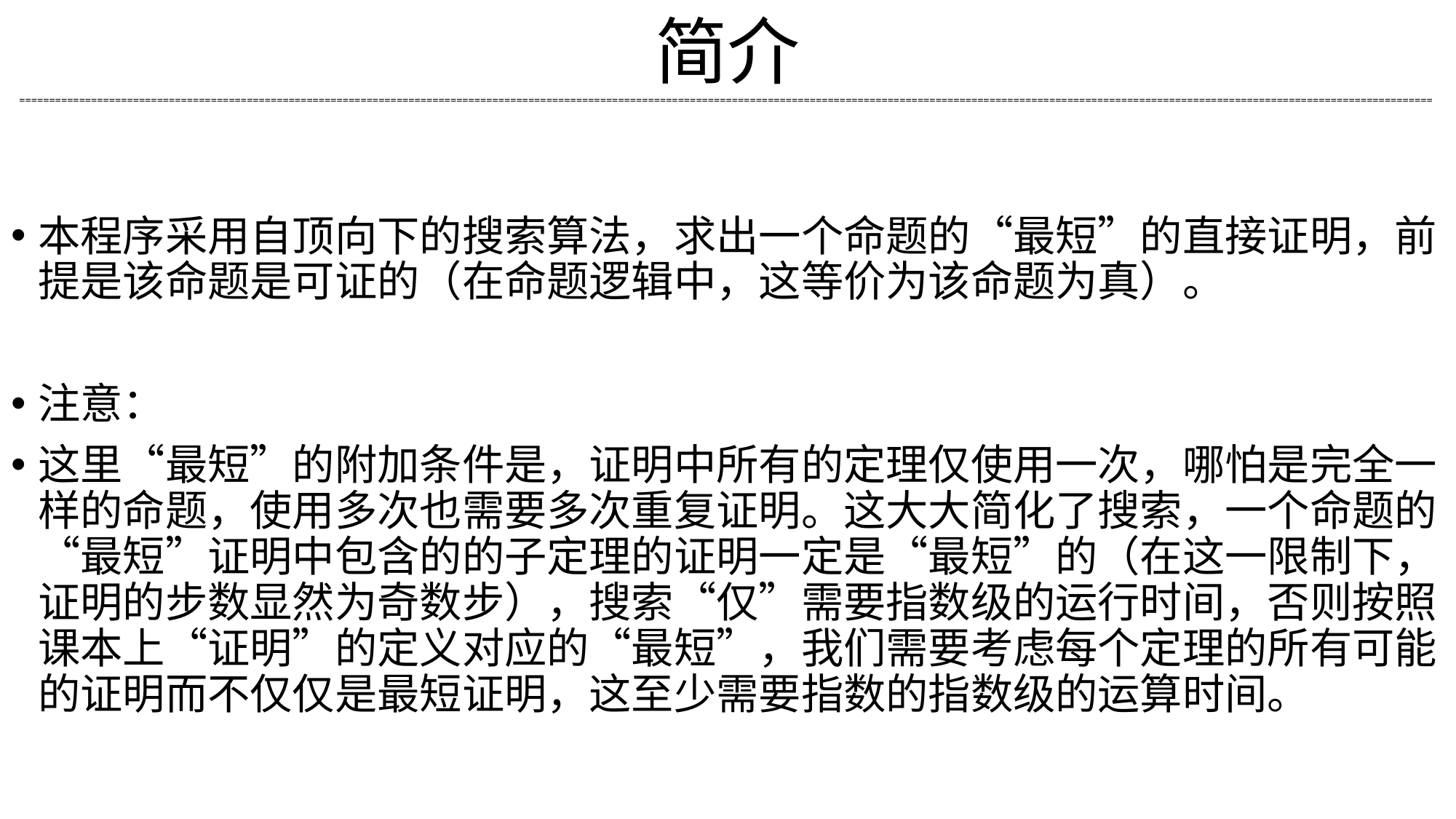

简介
============================================================================================================================================================================================================================================
本程序采用自顶向下的搜索算法，求出一个命题的“最短”的直接证明，前提是该命题是可证的（在命题逻辑中，这等价为该命题为真）。

注意：
这里“最短”的附加条件是，证明中所有的定理仅使用一次，哪怕是完全一样的命题，使用多次也需要多次重复证明。这大大简化了搜索，一个命题的“最短”证明中包含的的子定理的证明一定是“最短”的（在这一限制下，证明的步数显然为奇数步），搜索“仅”需要指数级的运行时间，否则按照课本上“证明”的定义对应的“最短”，我们需要考虑每个定理的所有可能的证明而不仅仅是最短证明，这至少需要指数的指数级的运算时间。